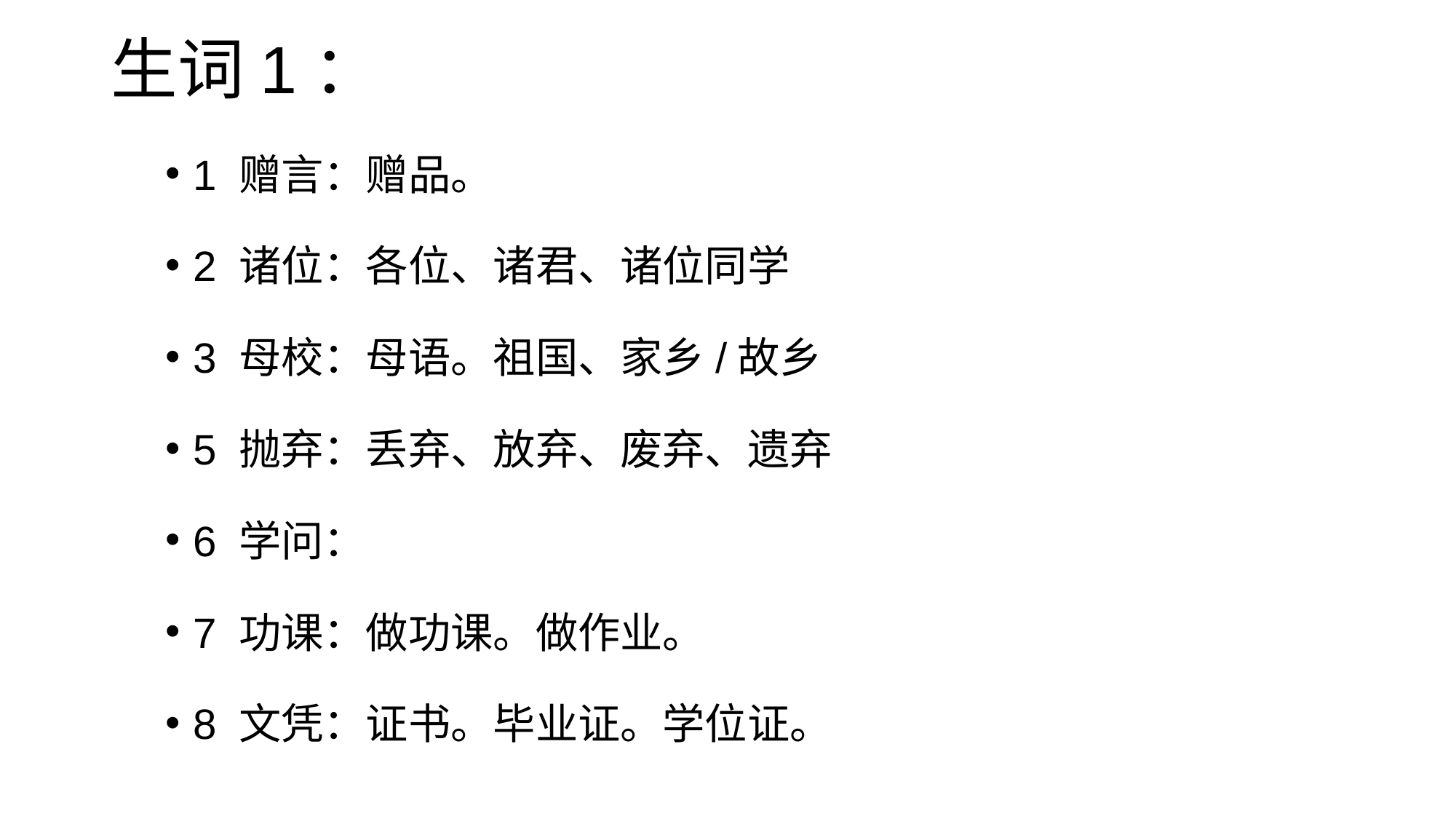

# 生词1：
1 赠言：赠品。
2 诸位：各位、诸君、诸位同学
3 母校：母语。祖国、家乡/故乡
5 抛弃：丢弃、放弃、废弃、遗弃
6 学问：
7 功课：做功课。做作业。
8 文凭：证书。毕业证。学位证。